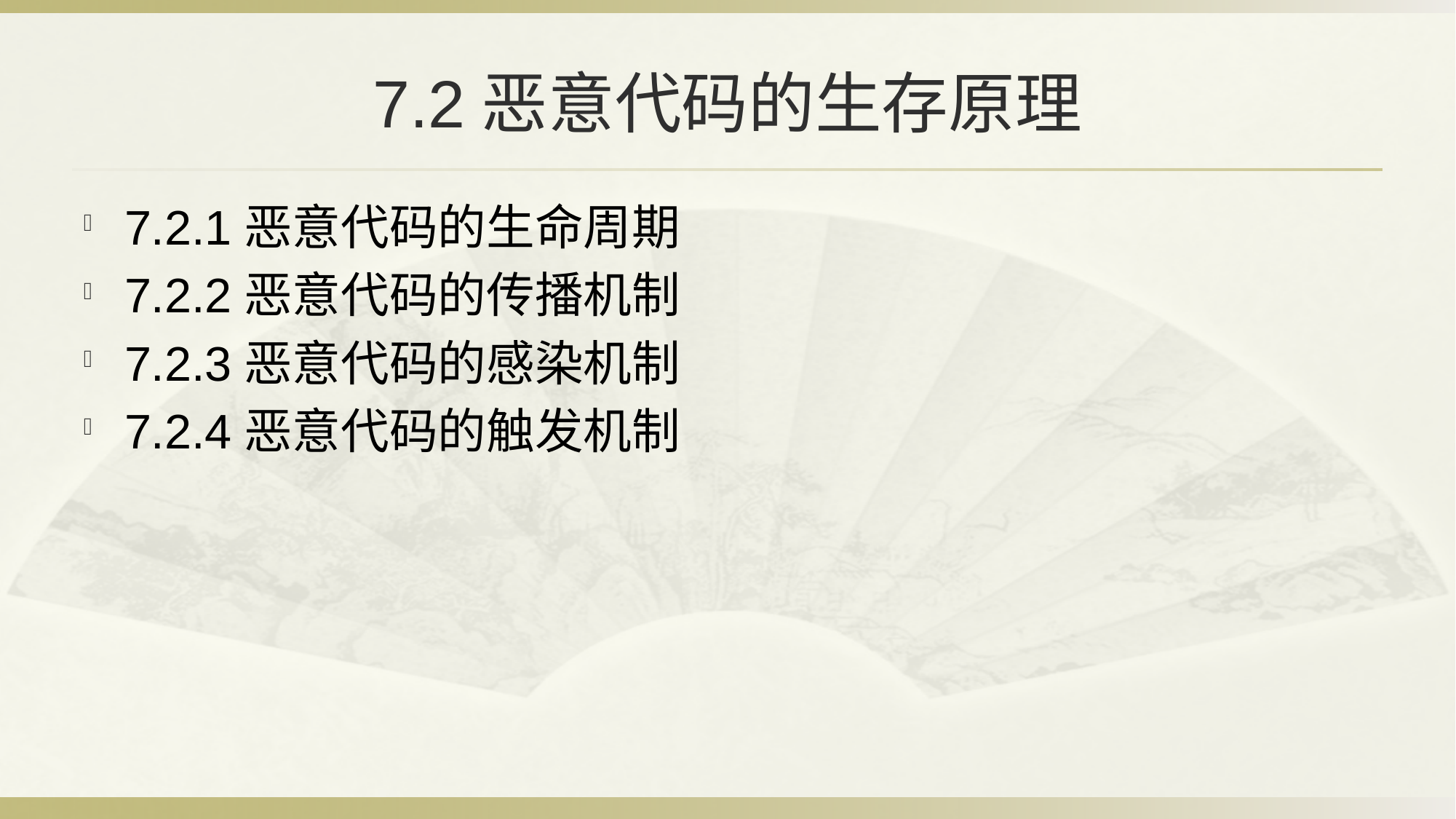

# 7.2恶意代码的生存原理
7.2.1恶意代码的生命周期
7.2.2恶意代码的传播机制
7.2.3恶意代码的感染机制
7.2.4恶意代码的触发机制